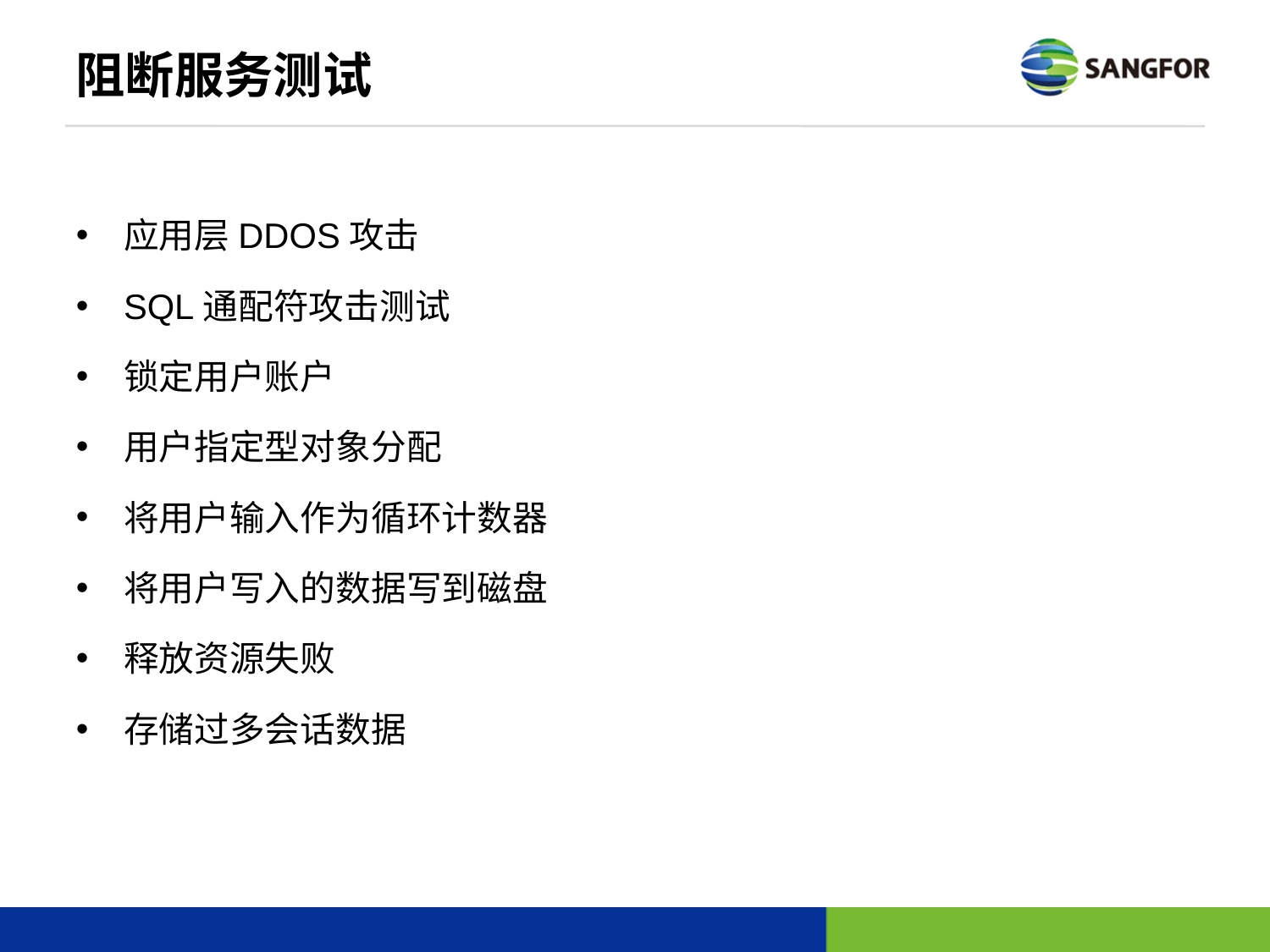

# 阻断服务测试
应用层DDOS攻击
SQL通配符攻击测试
锁定用户账户
用户指定型对象分配
将用户输入作为循环计数器
将用户写入的数据写到磁盘
释放资源失败
存储过多会话数据